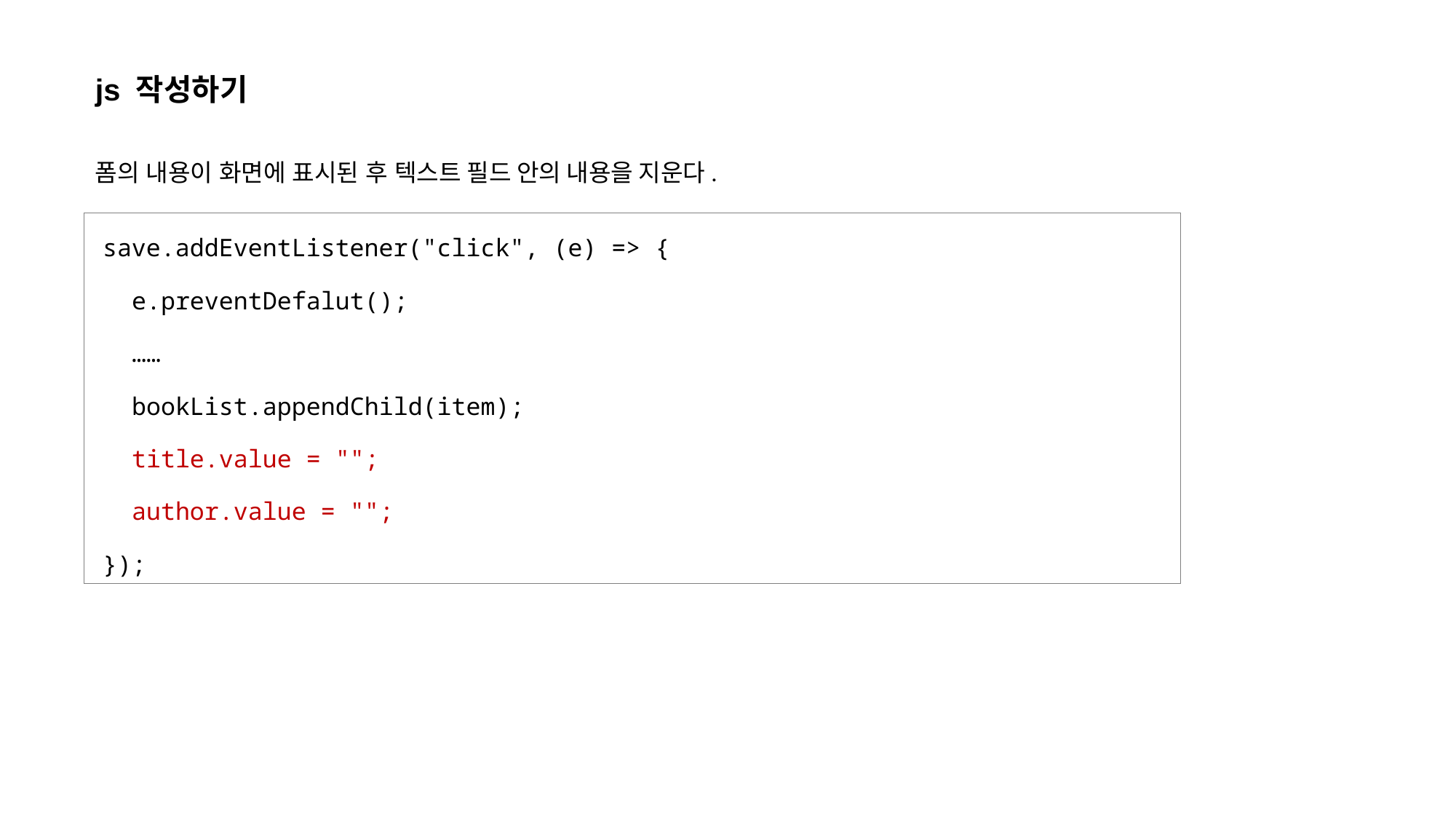

js 작성하기
폼의 내용이 화면에 표시된 후 텍스트 필드 안의 내용을 지운다.
save.addEventListener("click", (e) => {
  e.preventDefalut();
  ……
  bookList.appendChild(item);
  title.value = "";
  author.value = "";
});